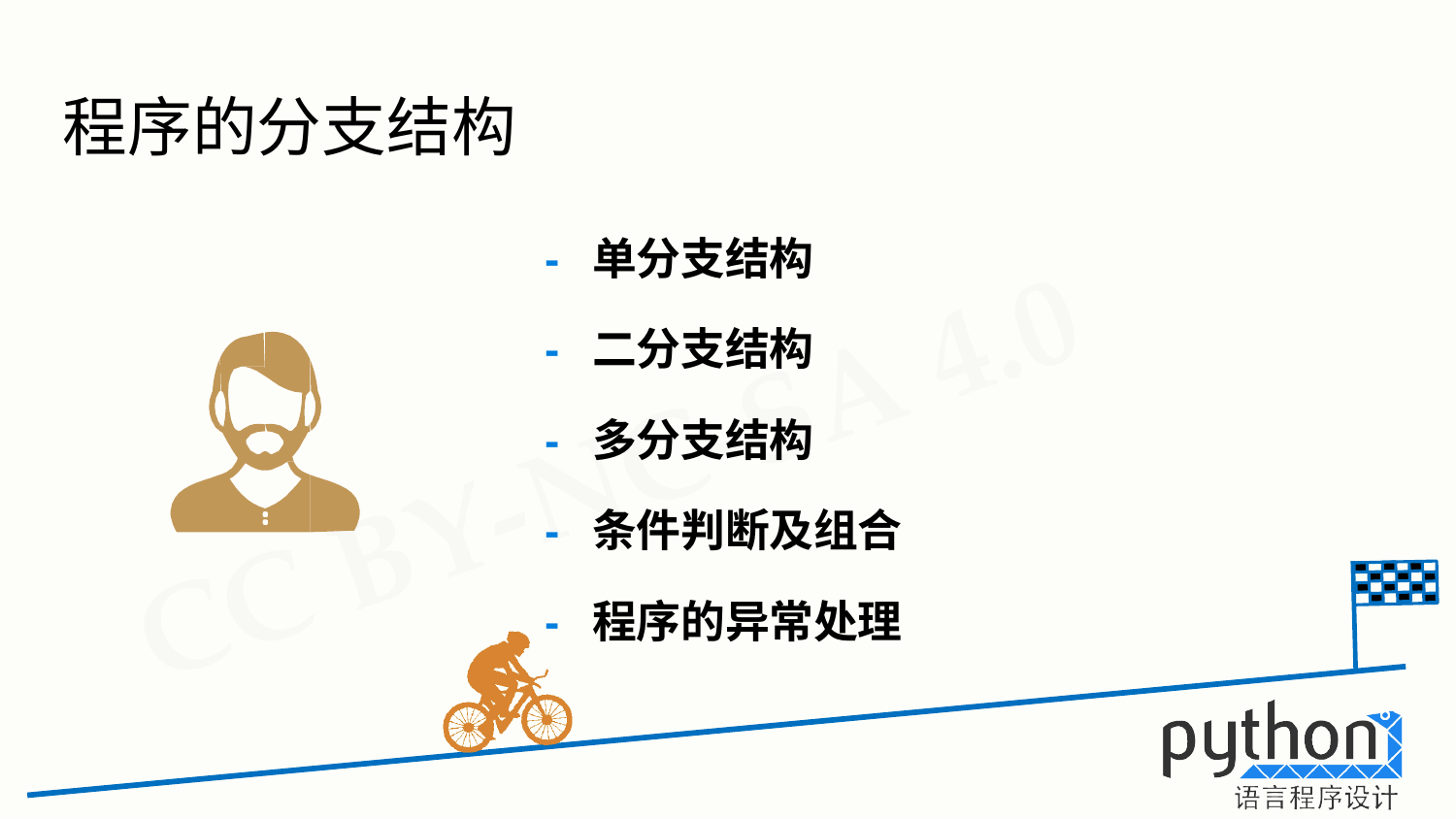

# 程序的分支结构
-	单分支结构
-	二分支结构
-	多分支结构
-	条件判断及组合
-	程序的异常处理